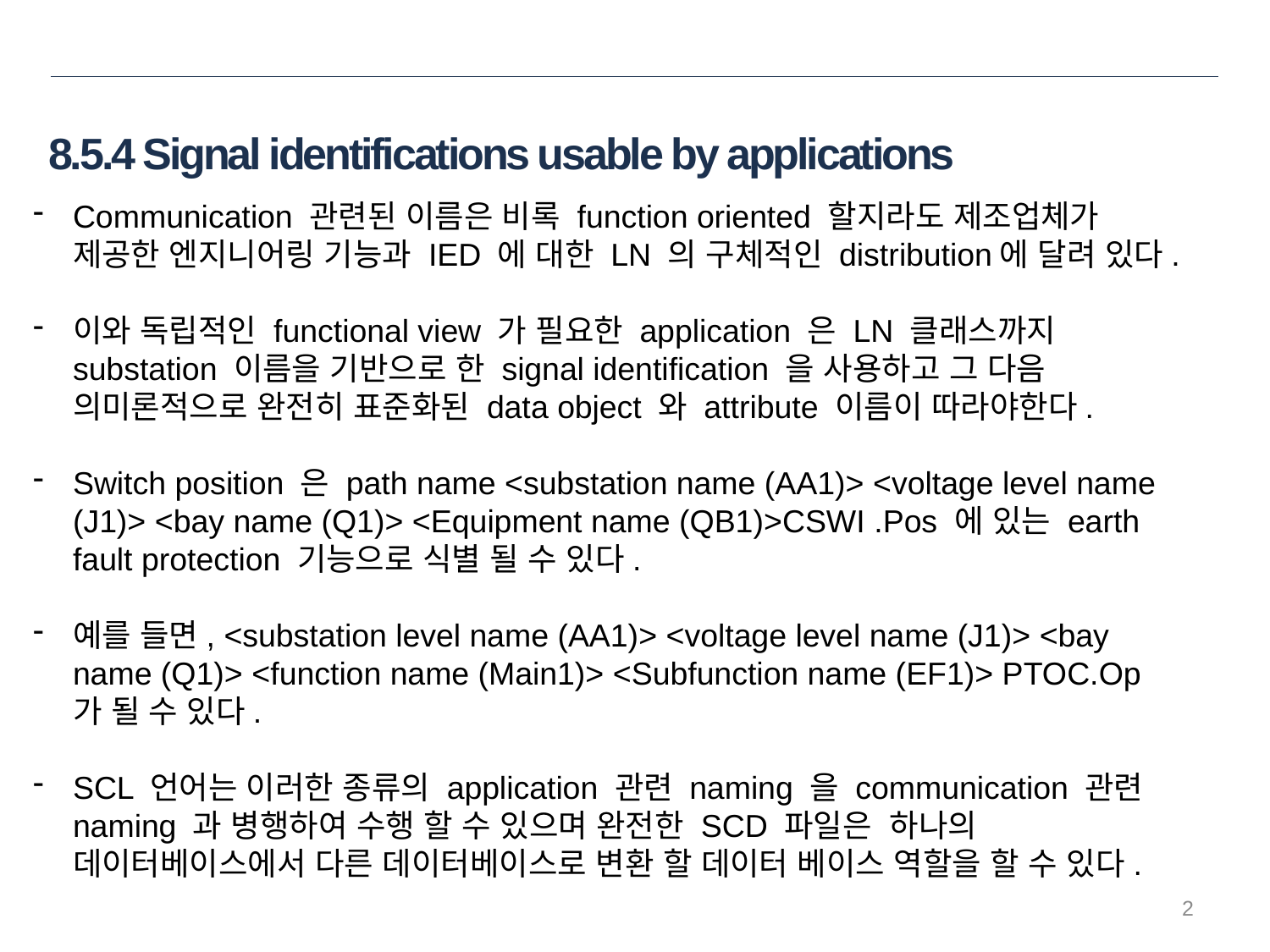

8.5.4 Signal identifications usable by applications
Communication 관련된 이름은 비록 function oriented 할지라도 제조업체가 제공한 엔지니어링 기능과 IED 에 대한 LN 의 구체적인 distribution에 달려 있다.

이와 독립적인 functional view 가 필요한 application 은 LN 클래스까지 substation 이름을 기반으로 한 signal identification 을 사용하고 그 다음 의미론적으로 완전히 표준화된 data object 와 attribute 이름이 따라야한다.

Switch position 은 path name <substation name (AA1)> <voltage level name (J1)> <bay name (Q1)> <Equipment name (QB1)>CSWI .Pos 에 있는 earth fault protection 기능으로 식별 될 수 있다.

예를 들면, <substation level name (AA1)> <voltage level name (J1)> <bay name (Q1)> <function name (Main1)> <Subfunction name (EF1)> PTOC.Op 가 될 수 있다.

SCL 언어는 이러한 종류의 application 관련 naming 을 communication 관련 naming 과 병행하여 수행 할 수 있으며 완전한 SCD 파일은  하나의 데이터베이스에서 다른 데이터베이스로 변환 할 데이터 베이스 역할을 할 수 있다.

2